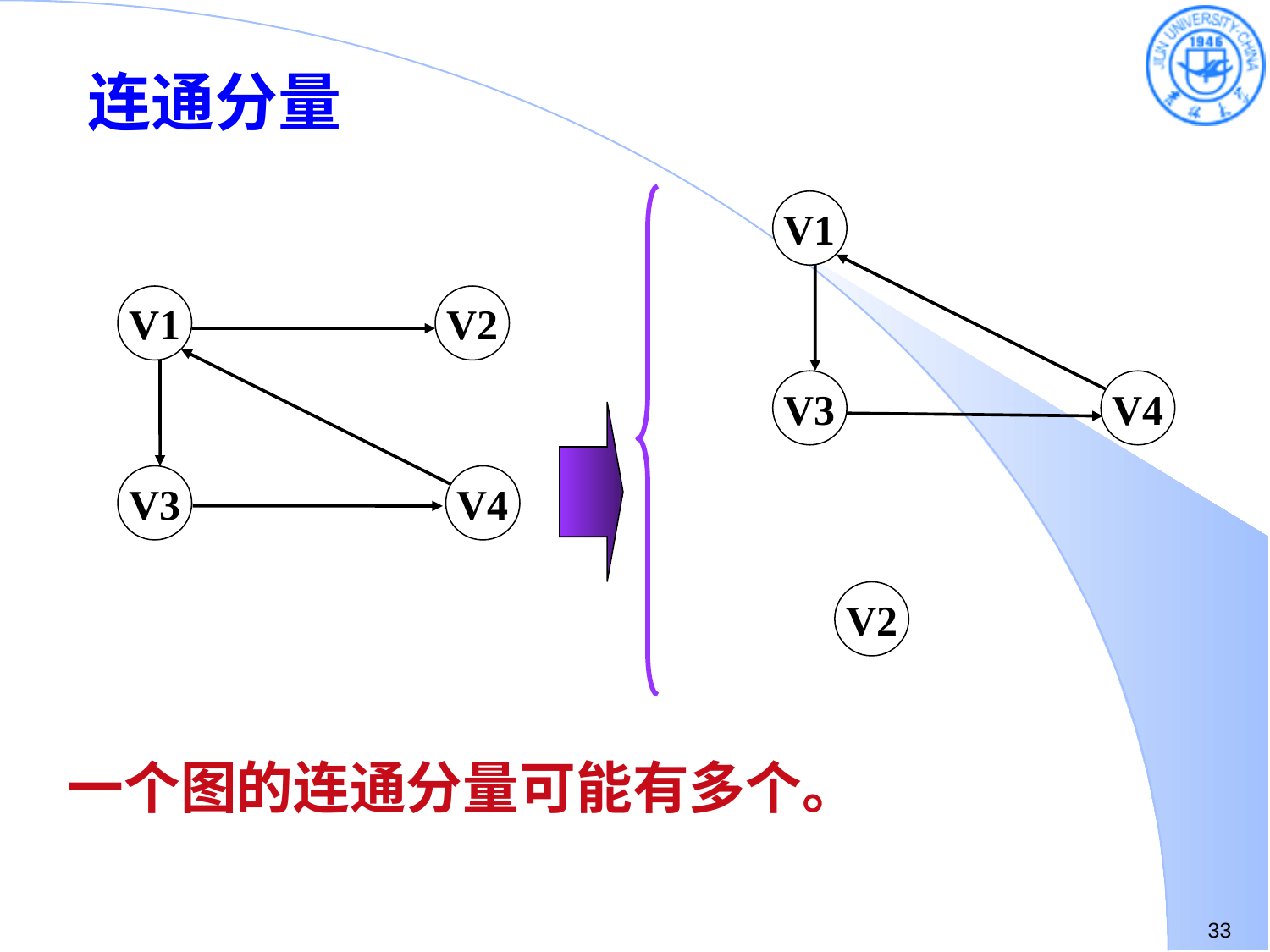

连通分量

V1

V3
V4

V1
V2

V3
V4

V2
一个图的连通分量可能有多个。